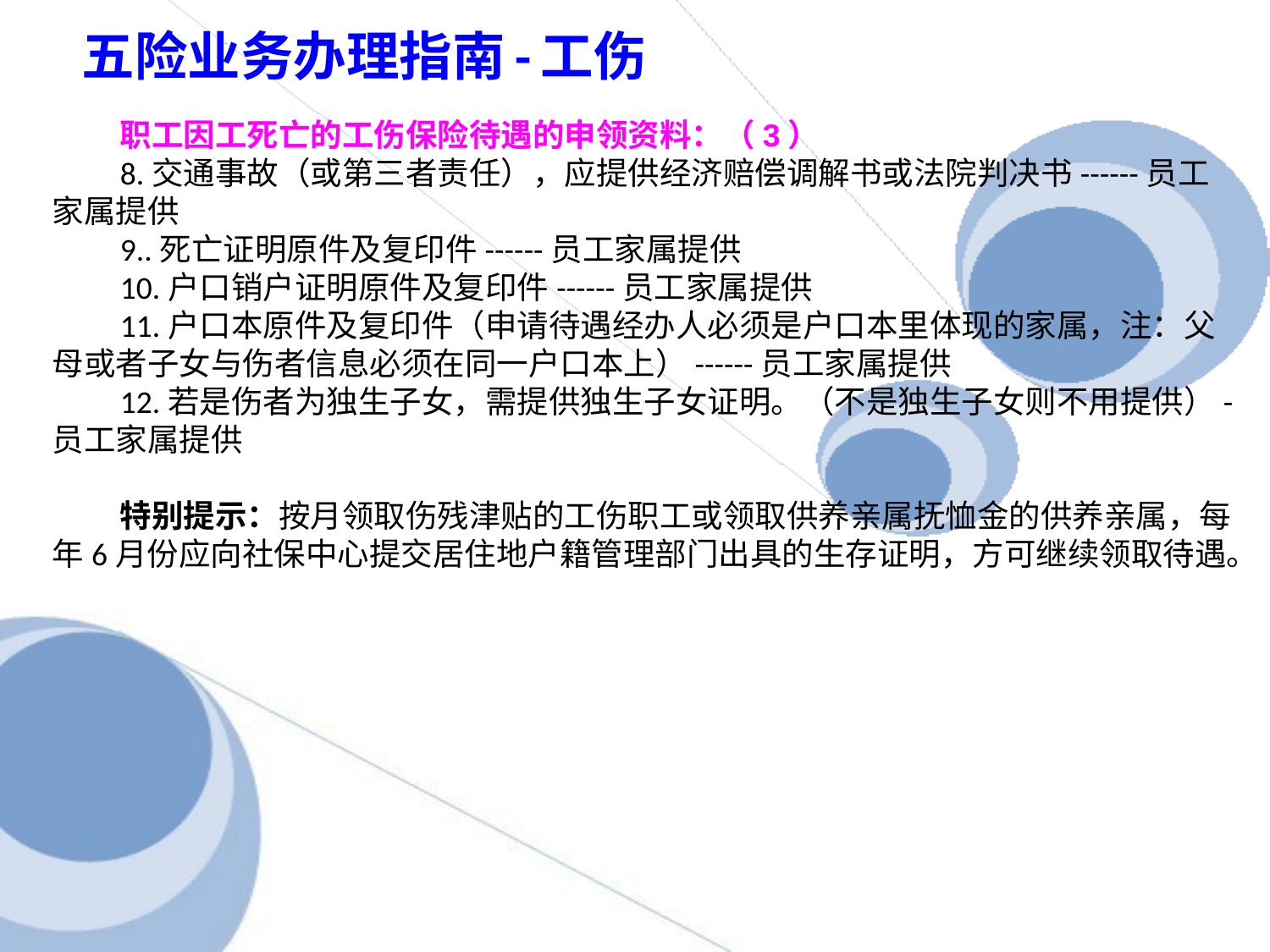

五险业务办理指南-工伤
职工因工死亡的工伤保险待遇的申领资料：（3）
8.交通事故（或第三者责任），应提供经济赔偿调解书或法院判决书------员工家属提供
9..死亡证明原件及复印件------员工家属提供
10.户口销户证明原件及复印件------员工家属提供
11.户口本原件及复印件（申请待遇经办人必须是户口本里体现的家属，注：父母或者子女与伤者信息必须在同一户口本上）------员工家属提供
12.若是伤者为独生子女，需提供独生子女证明。（不是独生子女则不用提供）-员工家属提供

特别提示：按月领取伤残津贴的工伤职工或领取供养亲属抚恤金的供养亲属，每年6月份应向社保中心提交居住地户籍管理部门出具的生存证明，方可继续领取待遇。